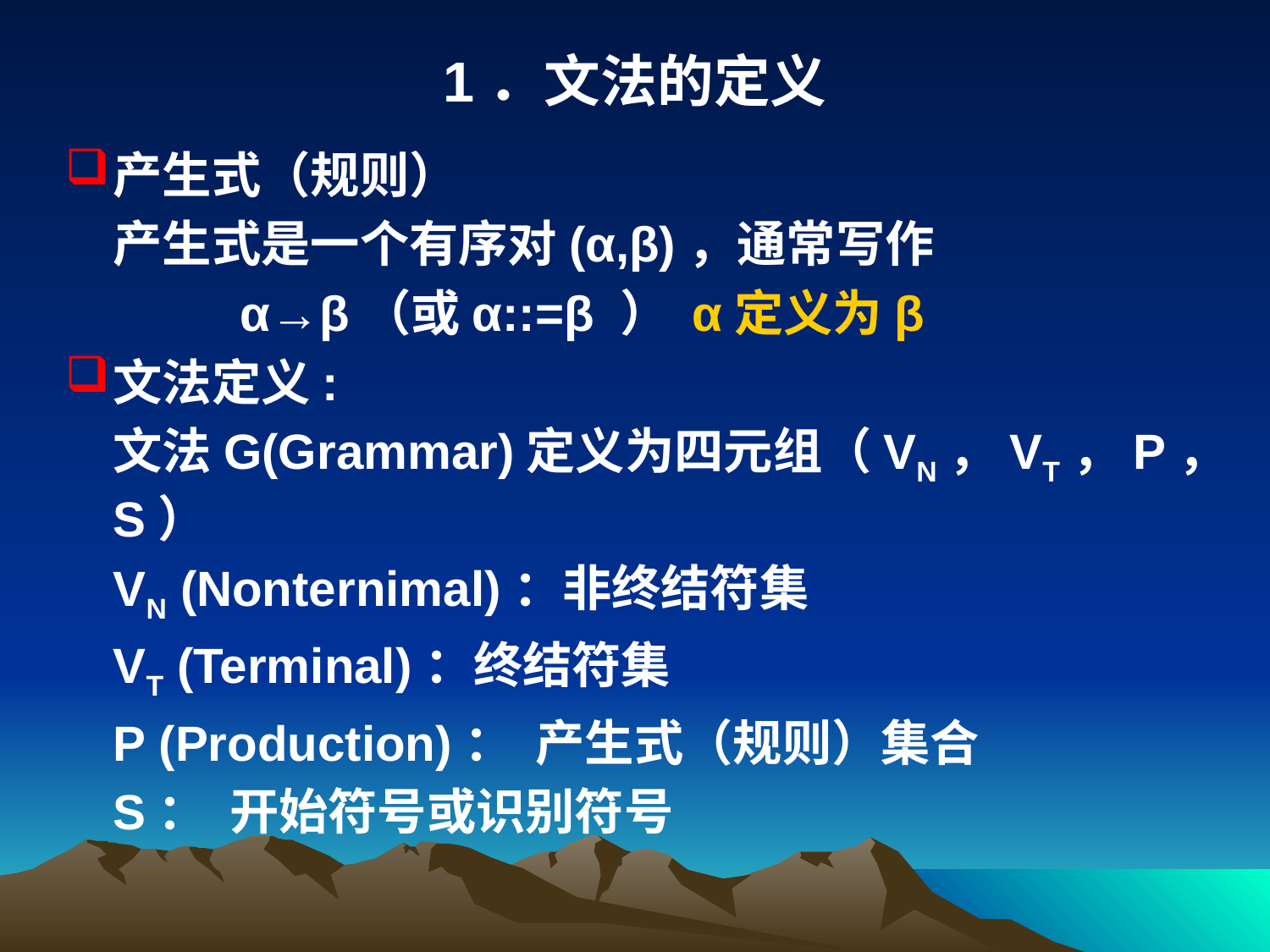

# 1．文法的定义
产生式（规则）
	产生式是一个有序对(α,β)，通常写作
	 	α→β（或α::=β ） α定义为β
文法定义:
	文法G(Grammar)定义为四元组（VN，VT，P，S）
	VN (Nonternimal)：非终结符集
	VT (Terminal)：终结符集
	P (Production)：  产生式（规则）集合
	S：  开始符号或识别符号